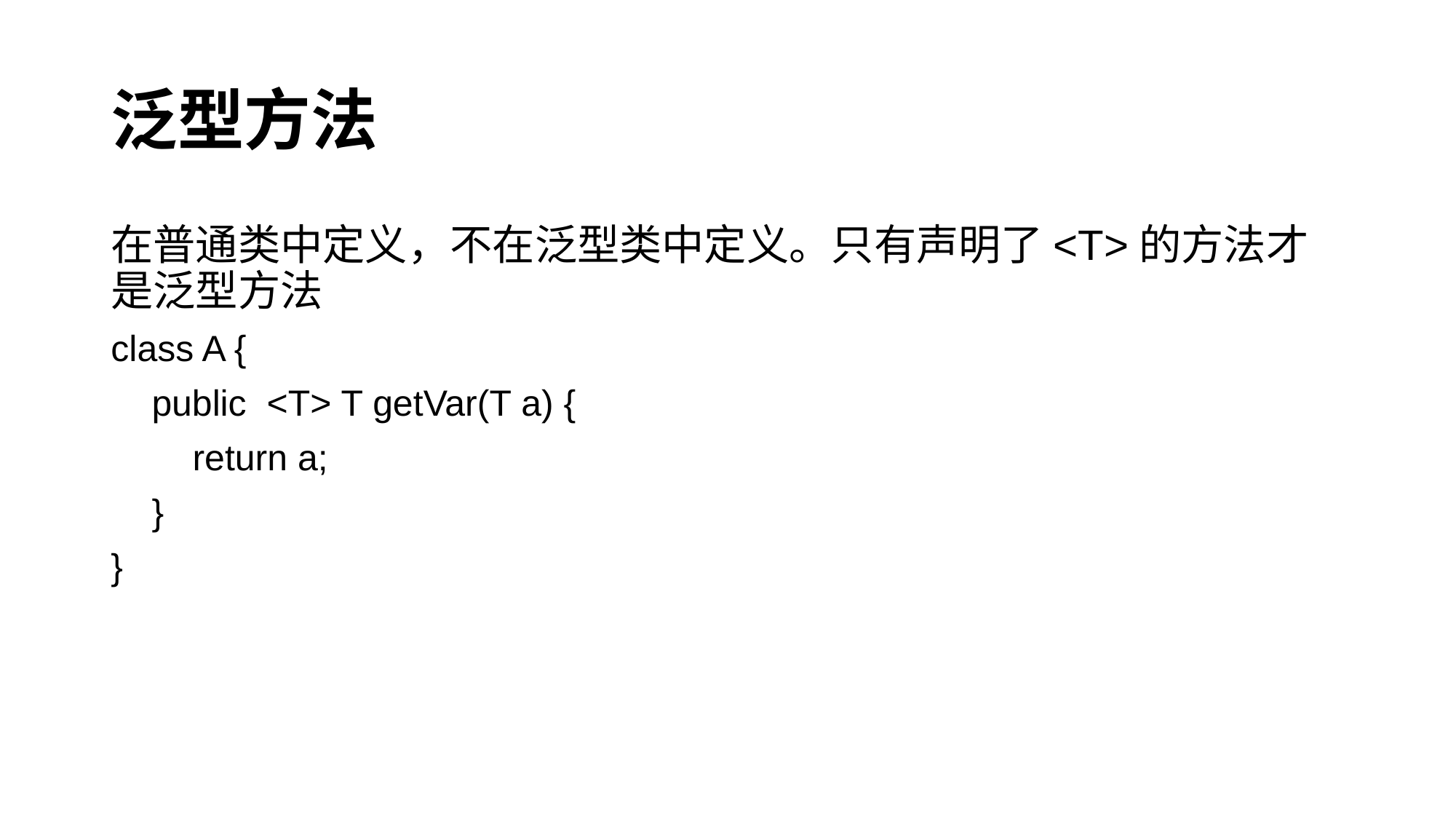

# 泛型方法
在普通类中定义，不在泛型类中定义。只有声明了<T>的方法才是泛型方法
class A {
    public  <T> T getVar(T a) {
        return a;
    }
}